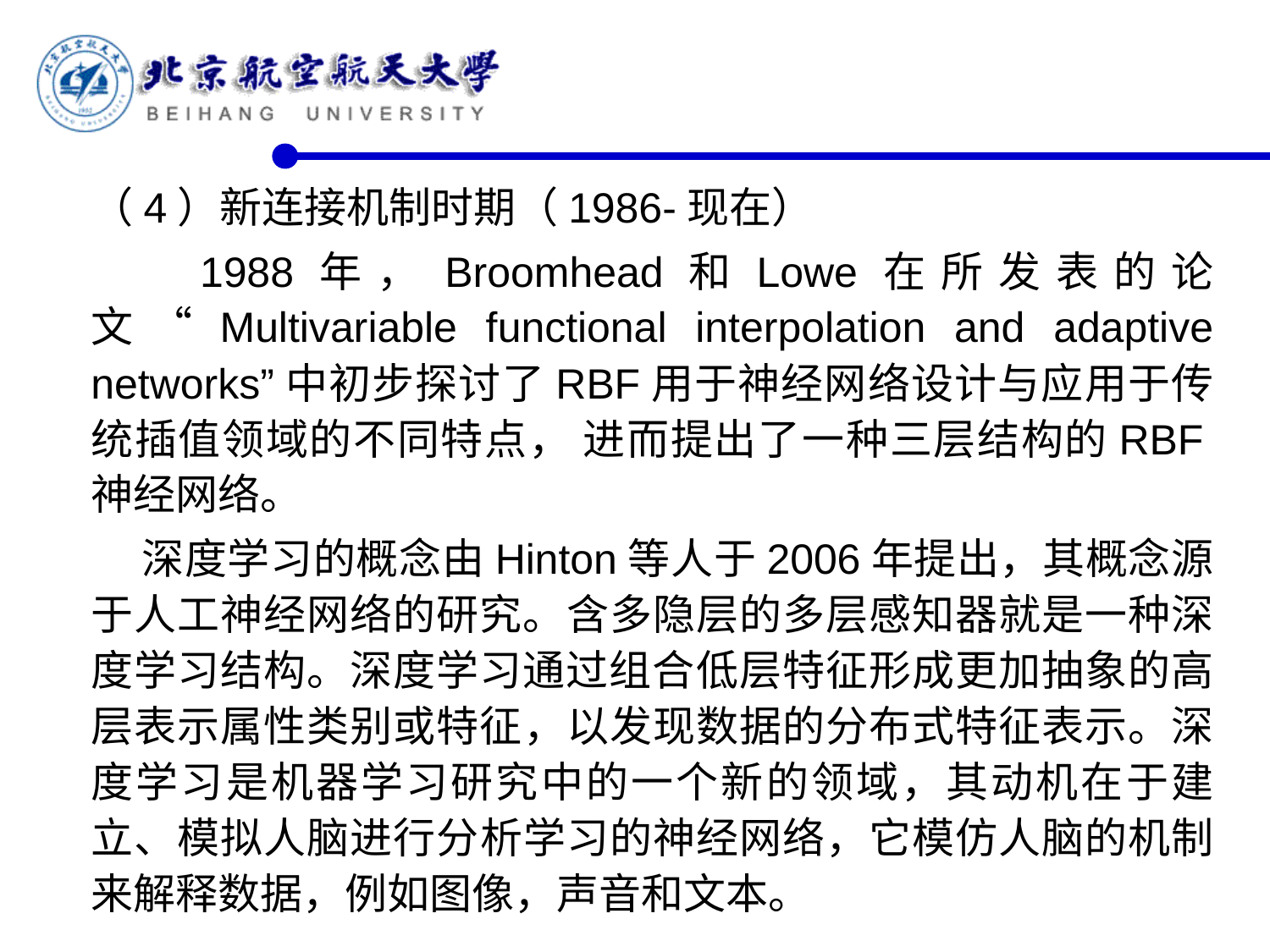

（4）新连接机制时期（1986-现在）
    1988年，Broomhead和Lowe在所发表的论文“Multivariable functional interpolation and adaptive networks”中初步探讨了RBF用于神经网络设计与应用于传统插值领域的不同特点， 进而提出了一种三层结构的RBF神经网络。
    深度学习的概念由Hinton等人于2006年提出，其概念源于人工神经网络的研究。含多隐层的多层感知器就是一种深度学习结构。深度学习通过组合低层特征形成更加抽象的高层表示属性类别或特征，以发现数据的分布式特征表示。深度学习是机器学习研究中的一个新的领域，其动机在于建立、模拟人脑进行分析学习的神经网络，它模仿人脑的机制来解释数据，例如图像，声音和文本。